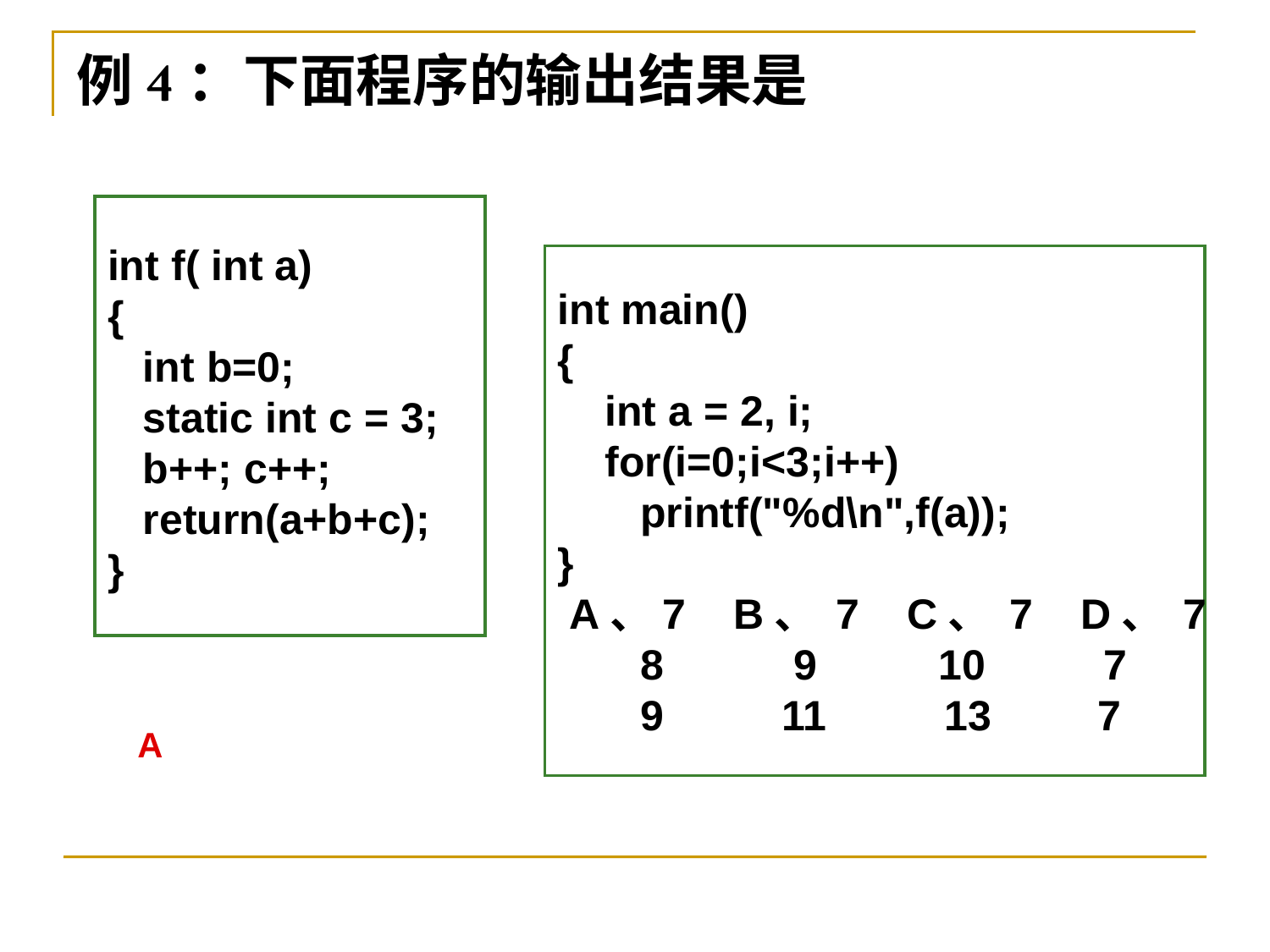

# 例4：下面程序的输出结果是
int f( int a)
{
   int b=0;
   static int c = 3;
   b++; c++;
   return(a+b+c);
}
int main()
{
    int a = 2, i;
    for(i=0;i<3;i++)
       printf("%d\n",f(a));
}
 A、7    B、 7    C、 7    D、 7
       8           9          	10          7
       9          11          13         7
A